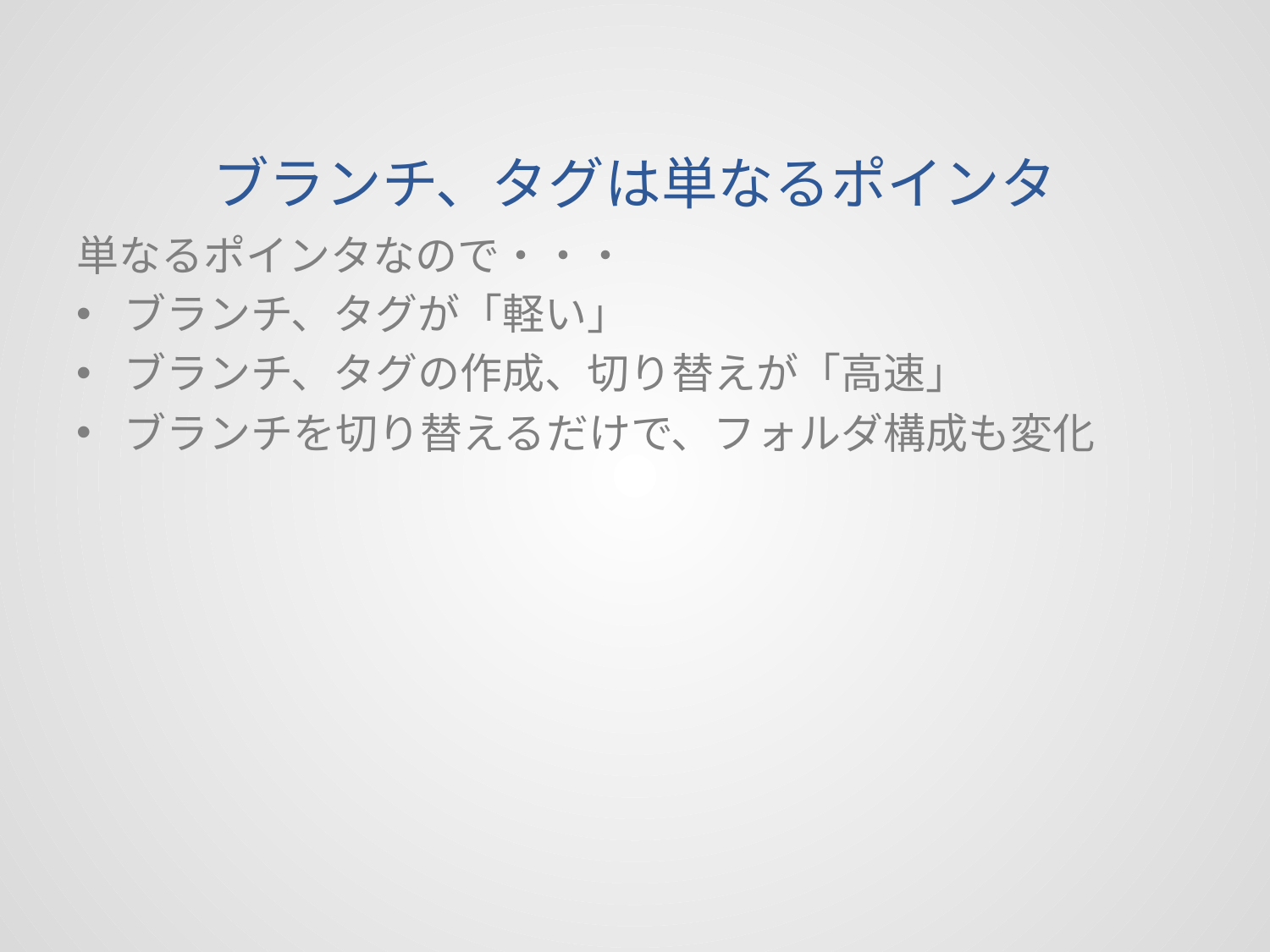

# ブランチ、タグは単なるポインタ
単なるポインタなので・・・
ブランチ、タグが「軽い」
ブランチ、タグの作成、切り替えが「高速」
ブランチを切り替えるだけで、フォルダ構成も変化